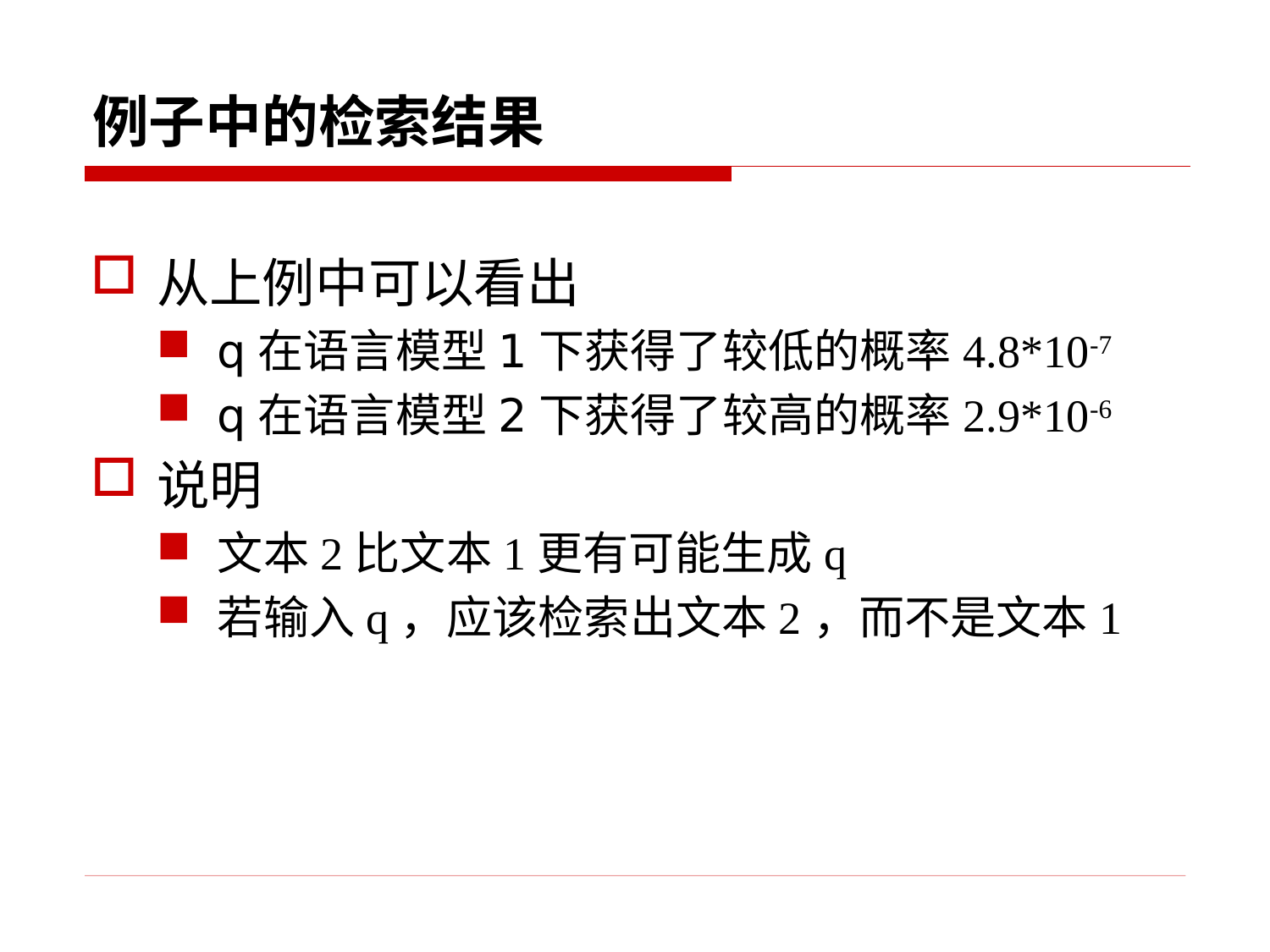

# 例子中的检索结果
从上例中可以看出
q在语言模型1下获得了较低的概率4.8*10-7
q在语言模型2下获得了较高的概率2.9*10-6
说明
文本2比文本1更有可能生成q
若输入q，应该检索出文本2，而不是文本1